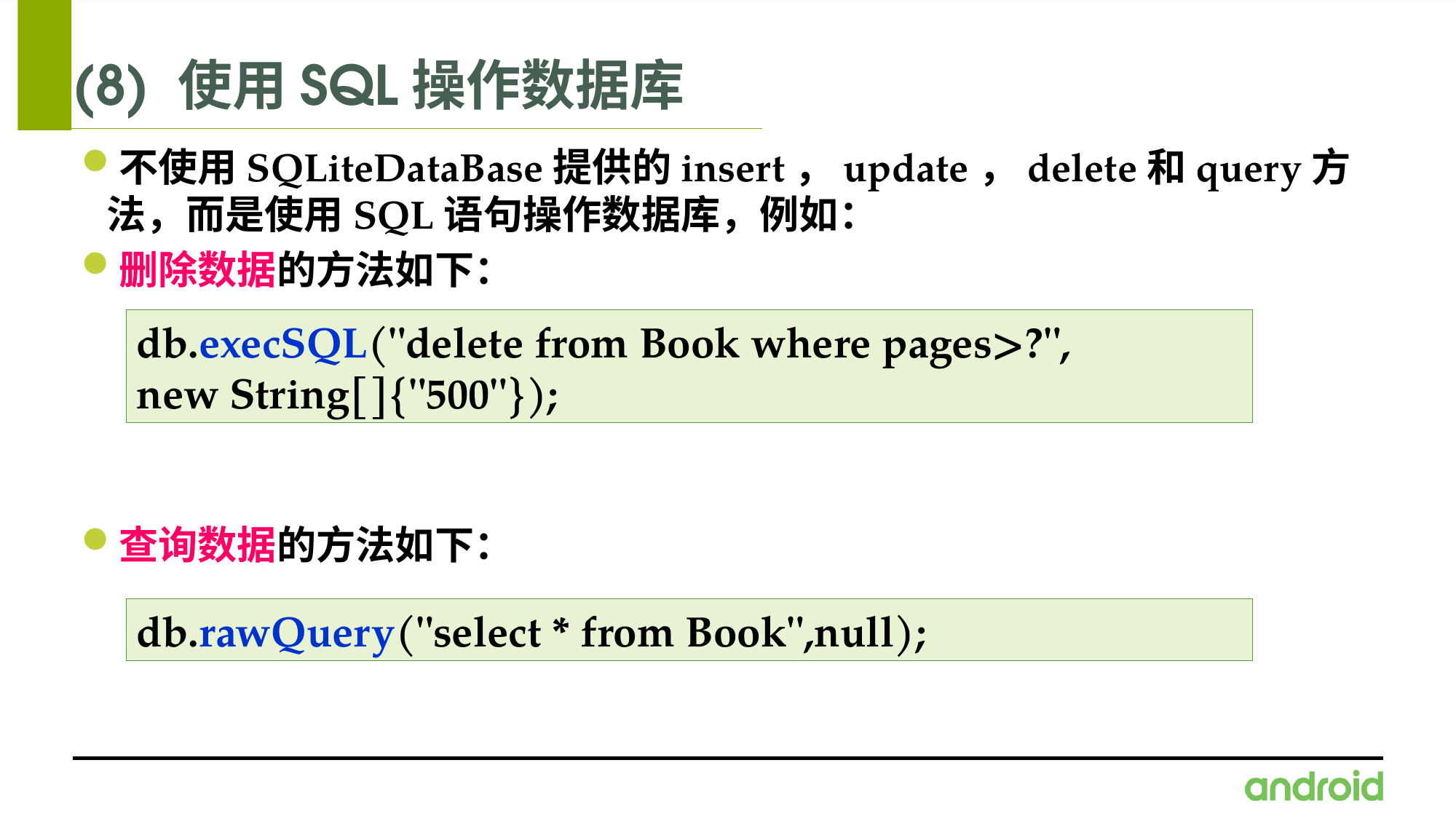

# (8) 使用SQL操作数据库
不使用SQLiteDataBase提供的insert，update，delete和query方法，而是使用SQL语句操作数据库，例如：
删除数据的方法如下：

查询数据的方法如下：

db.execSQL("delete from Book where pages>?",
new String[]{"500"});
db.rawQuery("select * from Book",null);